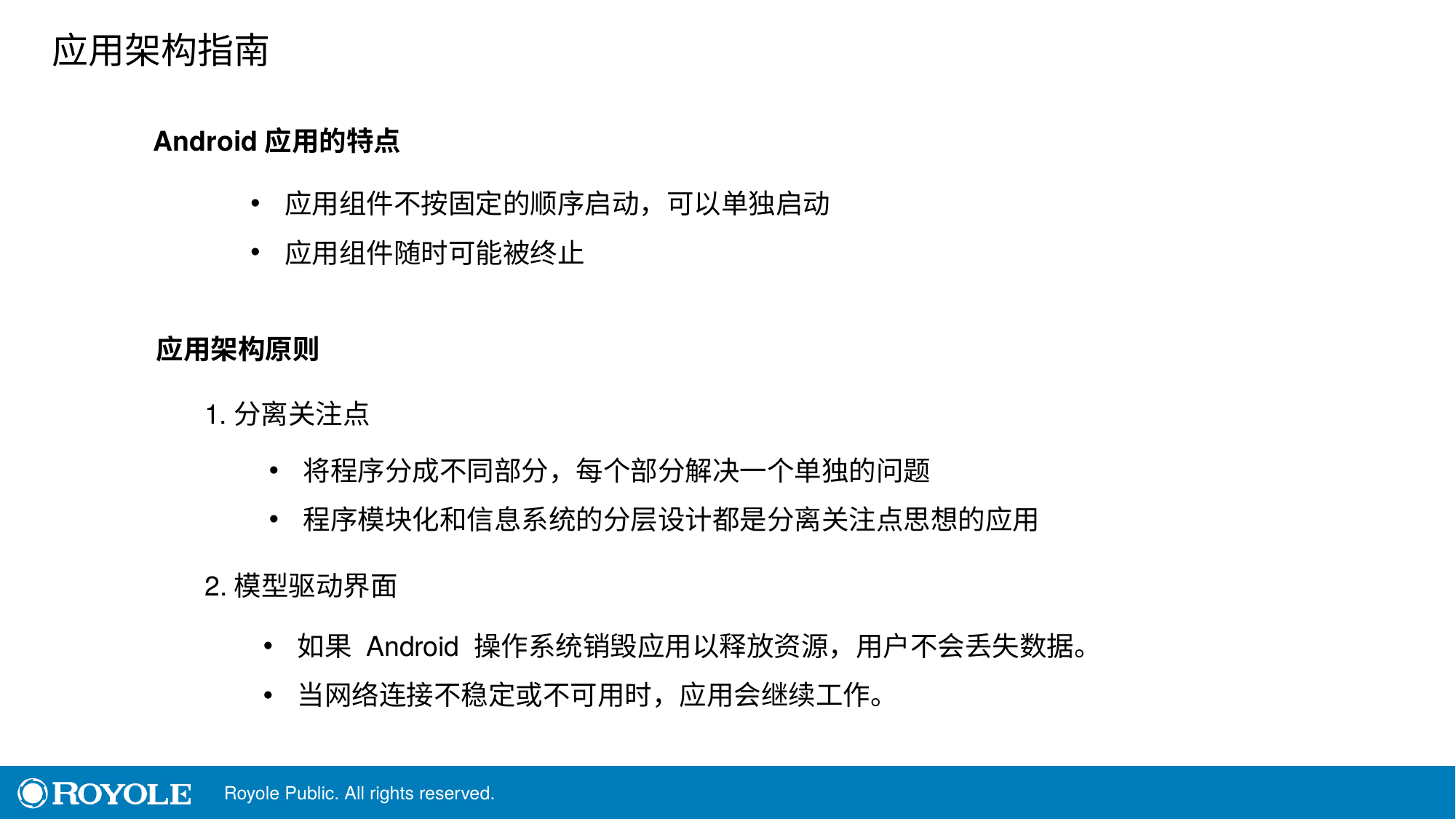

应用架构指南
Android应用的特点
应用组件不按固定的顺序启动，可以单独启动
应用组件随时可能被终止
应用架构原则
1.分离关注点
将程序分成不同部分，每个部分解决一个单独的问题
程序模块化和信息系统的分层设计都是分离关注点思想的应用
2.模型驱动界面
如果 Android 操作系统销毁应用以释放资源，用户不会丢失数据。
当网络连接不稳定或不可用时，应用会继续工作。